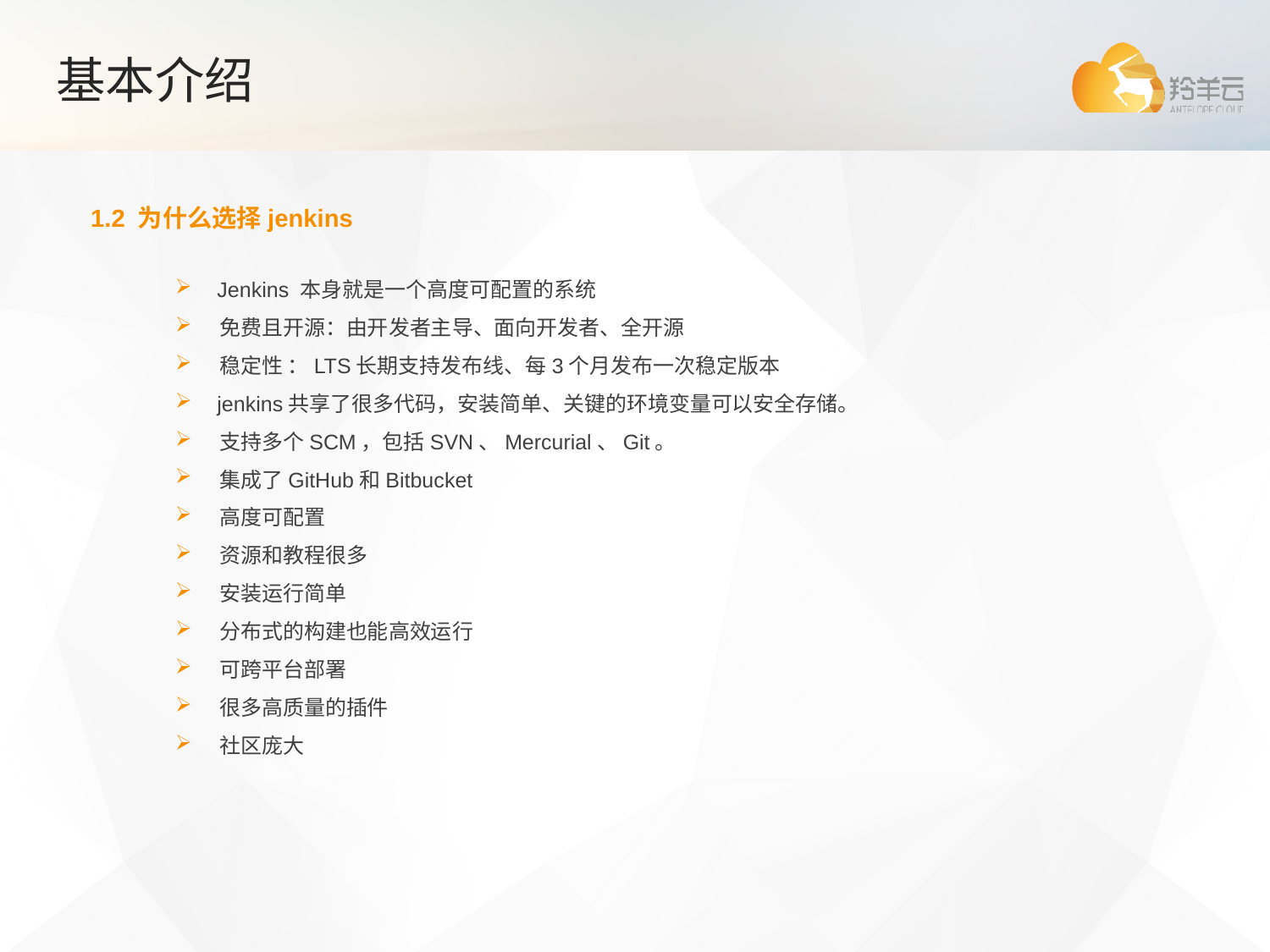

# 基本介绍
1.2 为什么选择jenkins
  Jenkins 本身就是一个高度可配置的系统
  免费且开源：由开发者主导、面向开发者、全开源
  稳定性 ：LTS长期支持发布线、每3个月发布一次稳定版本
  jenkins共享了很多代码，安装简单、关键的环境变量可以安全存储。
  支持多个SCM，包括SVN、Mercurial、Git。
  集成了GitHub和Bitbucket
  高度可配置
  资源和教程很多
  安装运行简单
  分布式的构建也能高效运行
  可跨平台部署
  很多高质量的插件
  社区庞大